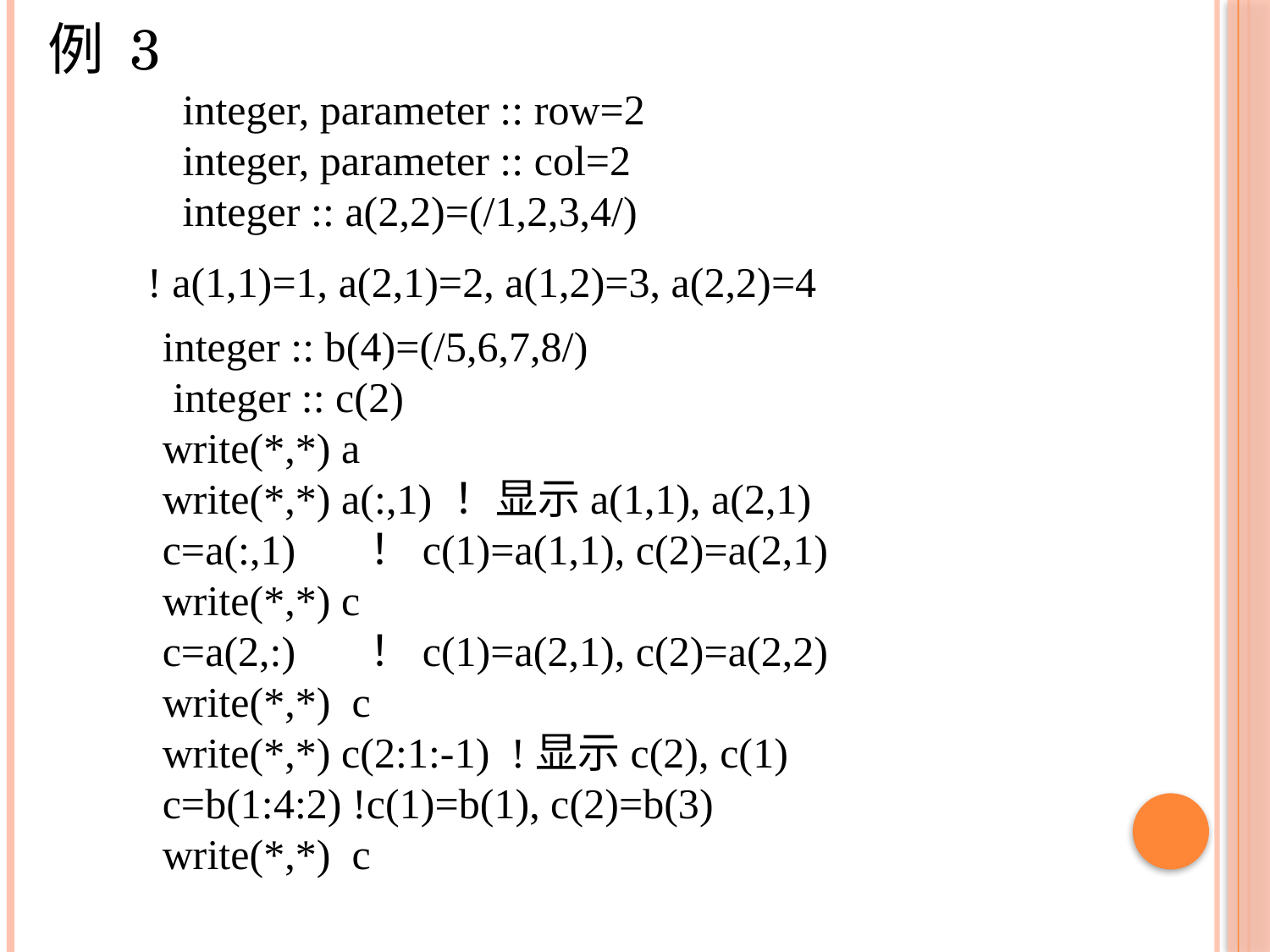

例 3
integer, parameter :: row=2
integer, parameter :: col=2
integer :: a(2,2)=(/1,2,3,4/)

! a(1,1)=1, a(2,1)=2, a(1,2)=3, a(2,2)=4
integer :: b(4)=(/5,6,7,8/)
 integer :: c(2)
write(*,*) a
write(*,*) a(:,1) ！显示a(1,1), a(2,1)
c=a(:,1)      ！c(1)=a(1,1), c(2)=a(2,1)
write(*,*) c
c=a(2,:)      ！c(1)=a(2,1), c(2)=a(2,2)
write(*,*)  c
write(*,*) c(2:1:-1)  !显示c(2), c(1)
c=b(1:4:2) !c(1)=b(1), c(2)=b(3)
write(*,*)  c